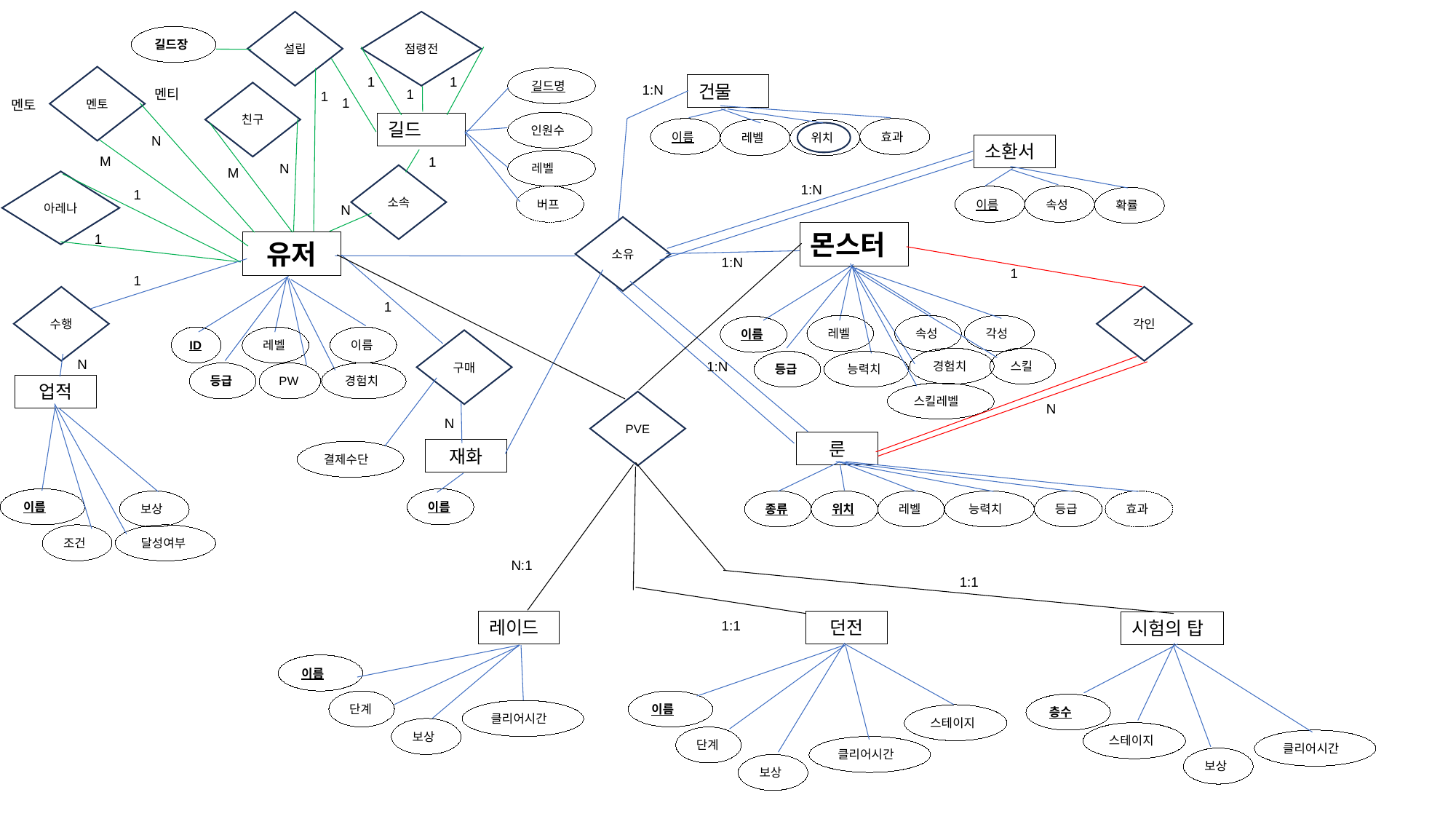

설립
점령전
길드장
멘토
1
1
길드명
건물
1:N
1
멘티
1
친구
1
멘토
인원수
길드
이름
효과
레벨
위치

N
소환서
M
1
레벨
N
M
소속
아레나
1:N
1
속성
버프
이름
확률
N
소유
몬스터
1
유저
1:N
1
1
수행
각인
1
레벨
속성
각성
이름
ID
레벨
이름
구매
스킬
경험치
N
능력치
등급
1:N
PW
경험치
등급
업적
스킬레벨
PVE
N
N
룬
재화
결제수단
이름
이름
보상
종류
위치
레벨
능력치
등급
효과
달성여부
조건
N:1
1:1
레이드
던전
시험의 탑
1:1
이름
단계
이름
층수
클리어시간
스테이지
보상
스테이지
단계
클리어시간
클리어시간
보상
보상